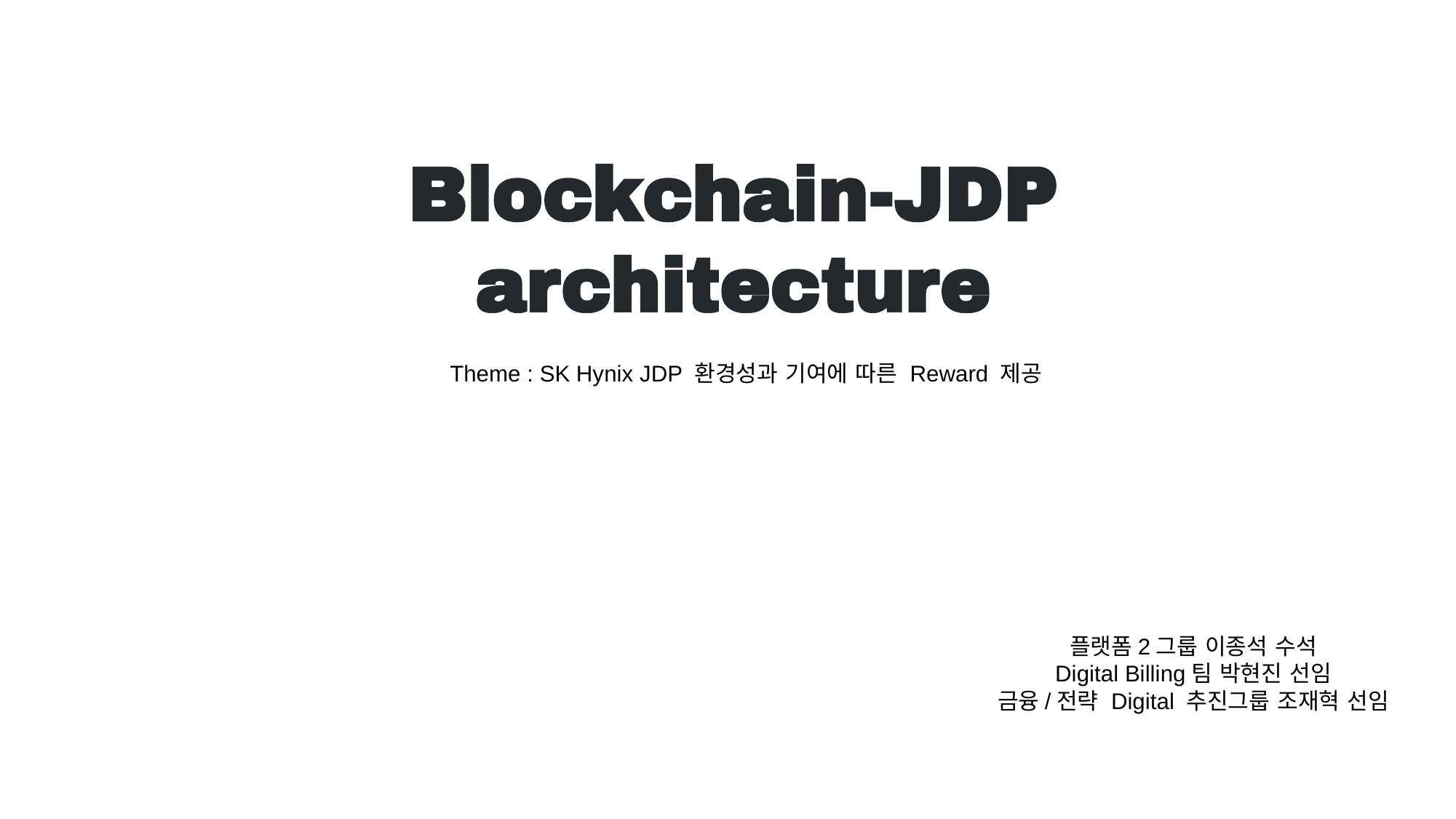

Blockchain-JDP
architecture
Theme : SK Hynix JDP 환경성과 기여에 따른 Reward 제공

플랫폼2그룹 이종석 수석
Digital Billing팀 박현진 선임
금융/전략 Digital 추진그룹 조재혁 선임